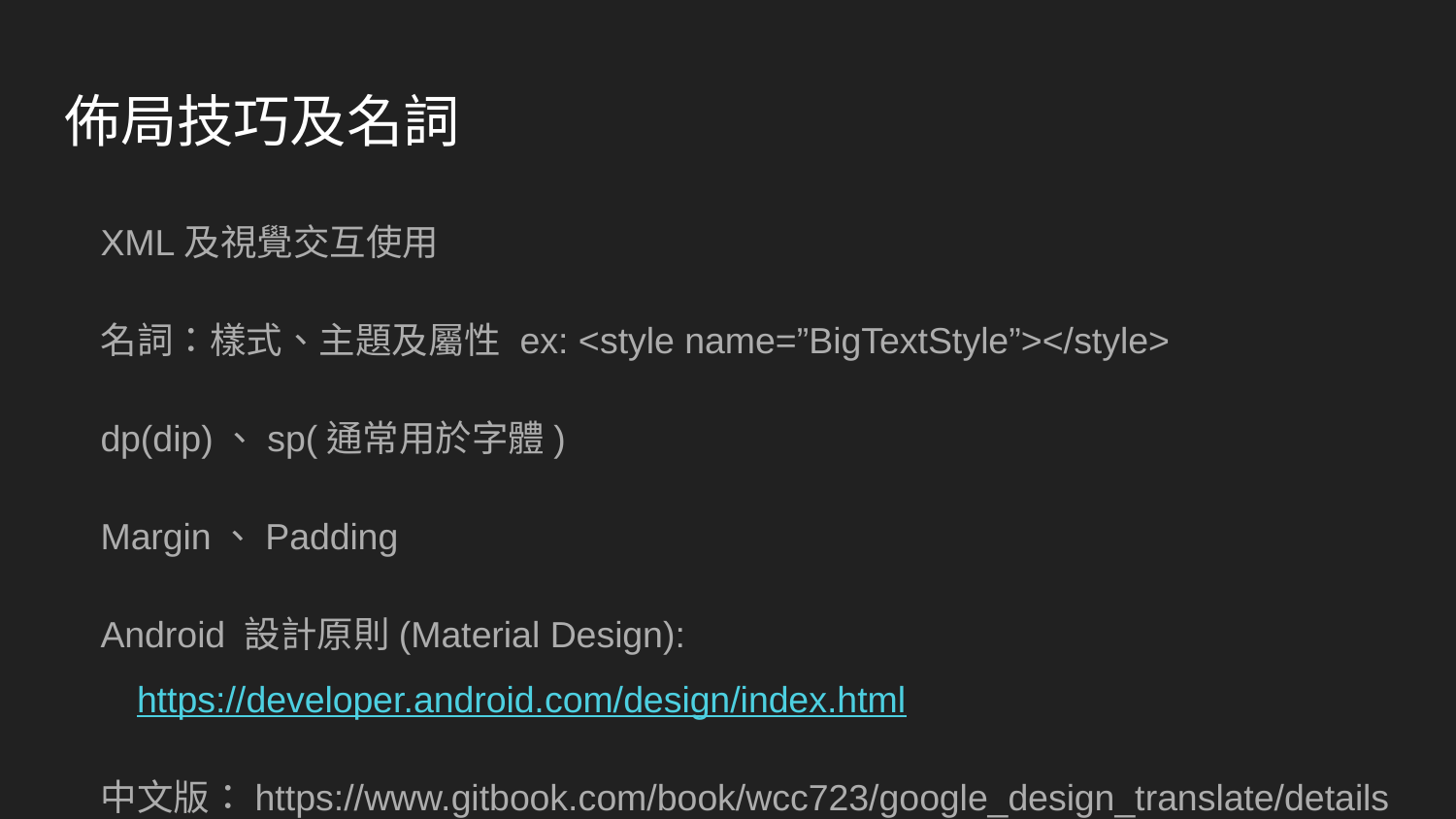

# 佈局技巧及名詞
XML及視覺交互使用
名詞：樣式、主題及屬性 ex: <style name=”BigTextStyle”></style>
dp(dip)、sp(通常用於字體)
Margin、Padding
Android 設計原則(Material Design):https://developer.android.com/design/index.html
中文版：https://www.gitbook.com/book/wcc723/google_design_translate/details